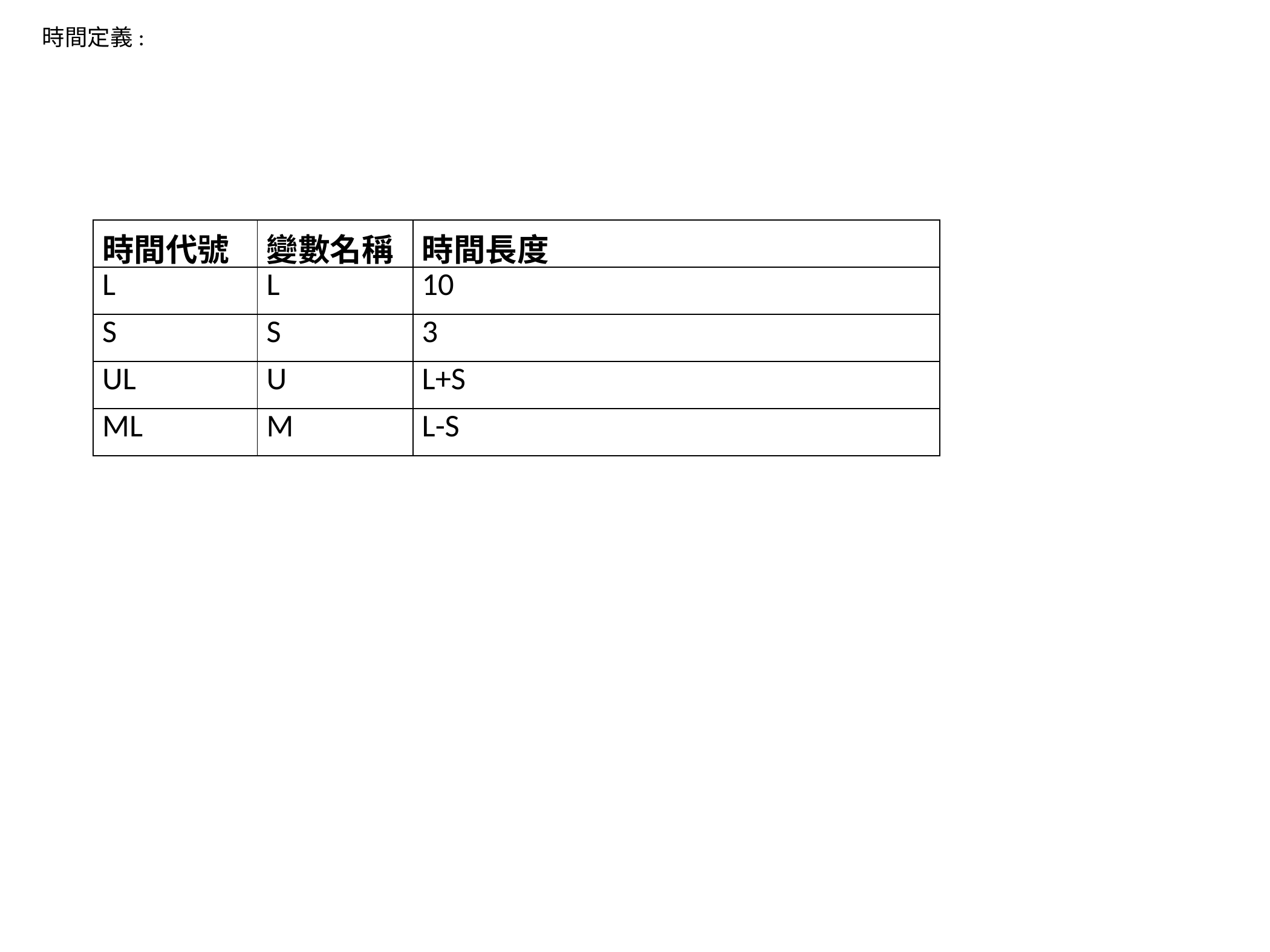

時間定義:
| 時間代號 | 變數名稱 | 時間長度 |
| --- | --- | --- |
| L | L | 10 |
| S | S | 3 |
| UL | U | L+S |
| ML | M | L-S |